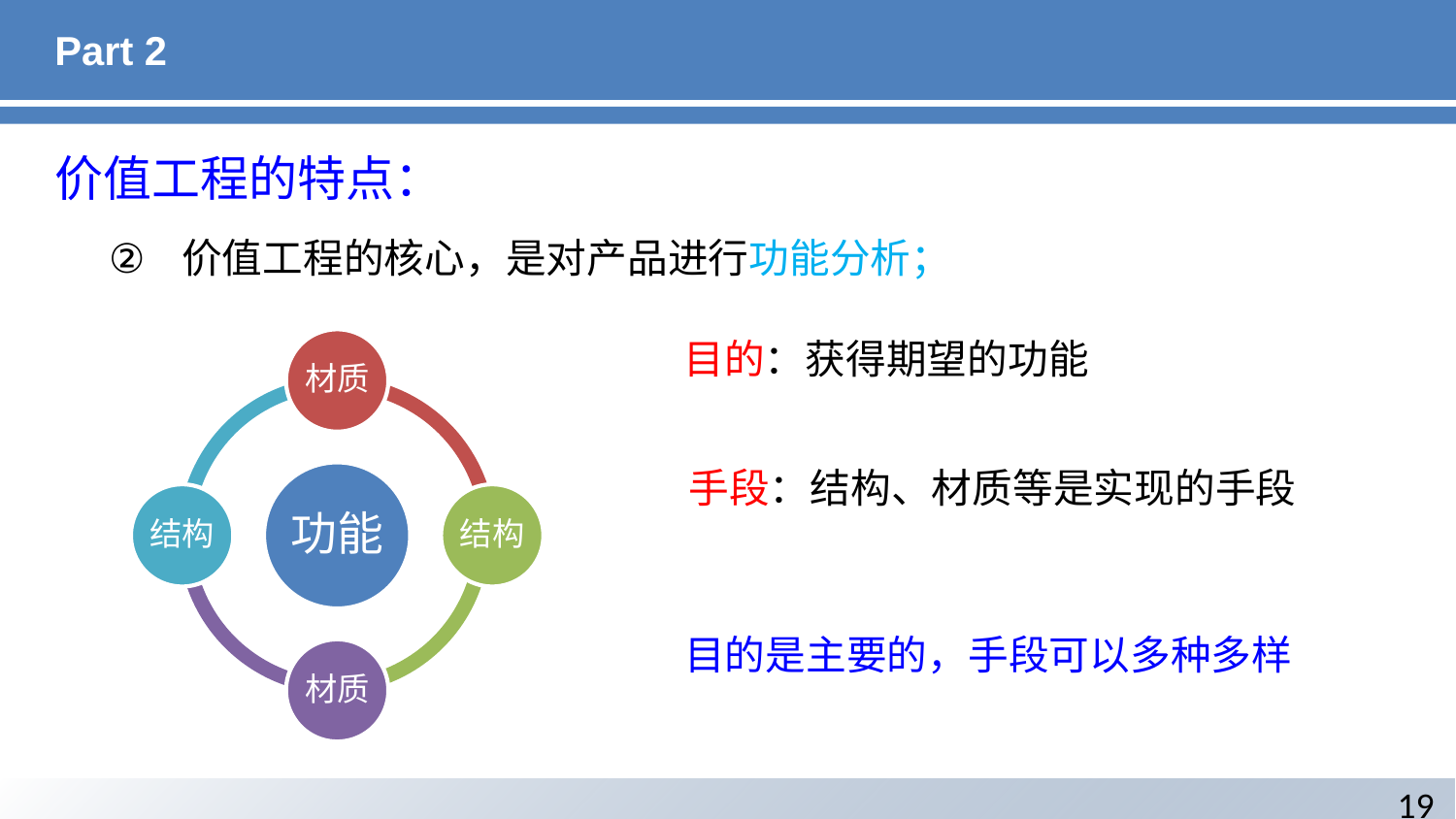

# Part 2

价值工程的特点：
价值工程的核心，是对产品进行功能分析；
目的：获得期望的功能
功能
材质
结构
材质
结构
手段：结构、材质等是实现的手段

目的是主要的，手段可以多种多样
19